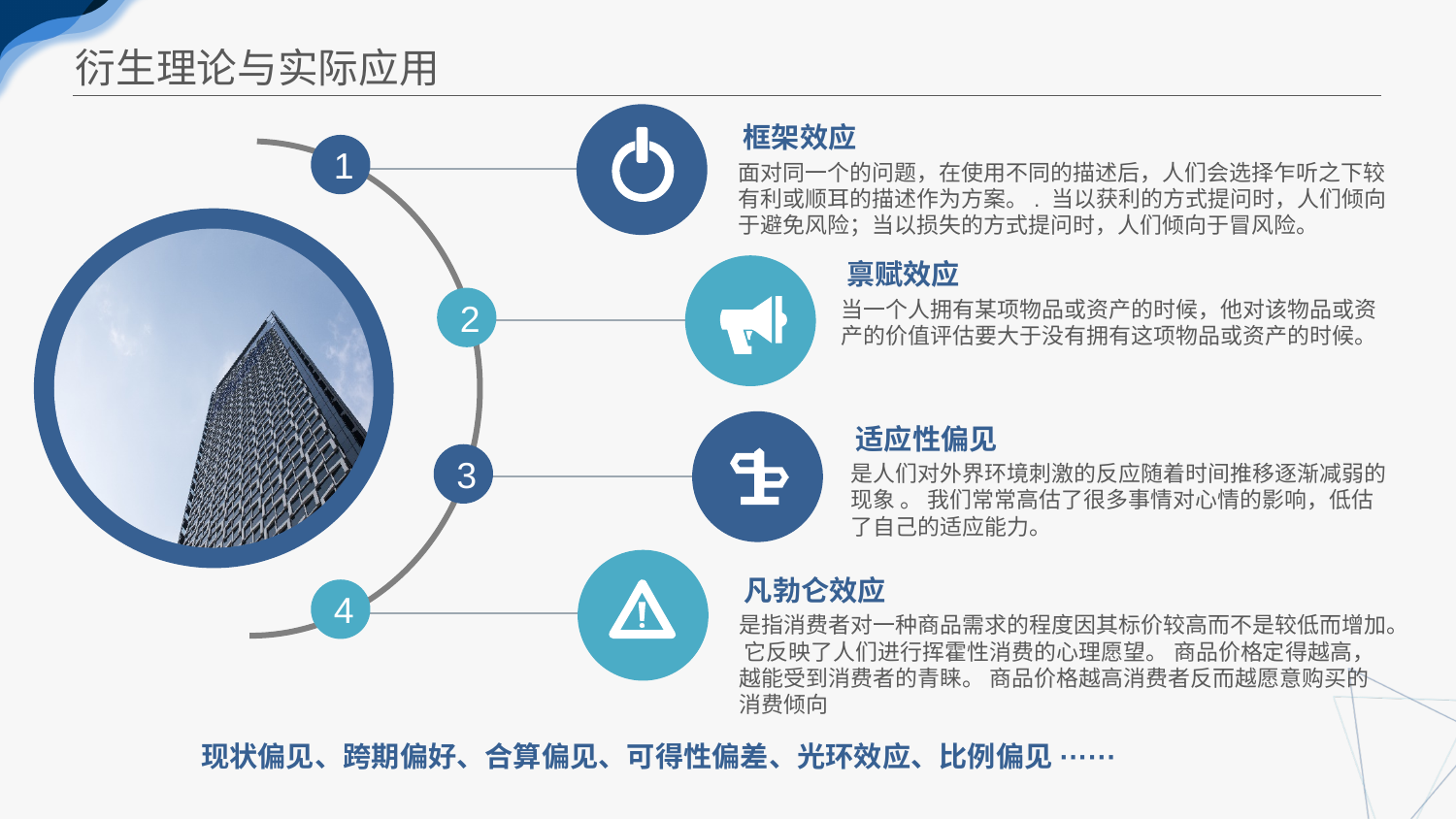

衍生理论与实际应用

框架效应

1
面对同一个的问题，在使用不同的描述后，人们会选择乍听之下较有利或顺耳的描述作为方案。. 当以获利的方式提问时，人们倾向于避免风险；当以损失的方式提问时，人们倾向于冒风险。

禀赋效应

2
当一个人拥有某项物品或资产的时候，他对该物品或资产的价值评估要大于没有拥有这项物品或资产的时候。

适应性偏见

3
是人们对外界环境刺激的反应随着时间推移逐渐减弱的现象 。 我们常常高估了很多事情对心情的影响，低估了自己的适应能力。

凡勃仑效应

4
是指消费者对一种商品需求的程度因其标价较高而不是较低而增加。 它反映了人们进行挥霍性消费的心理愿望。 商品价格定得越高，越能受到消费者的青睐。 商品价格越高消费者反而越愿意购买的消费倾向
现状偏见、跨期偏好、合算偏见、可得性偏差、光环效应、比例偏见······